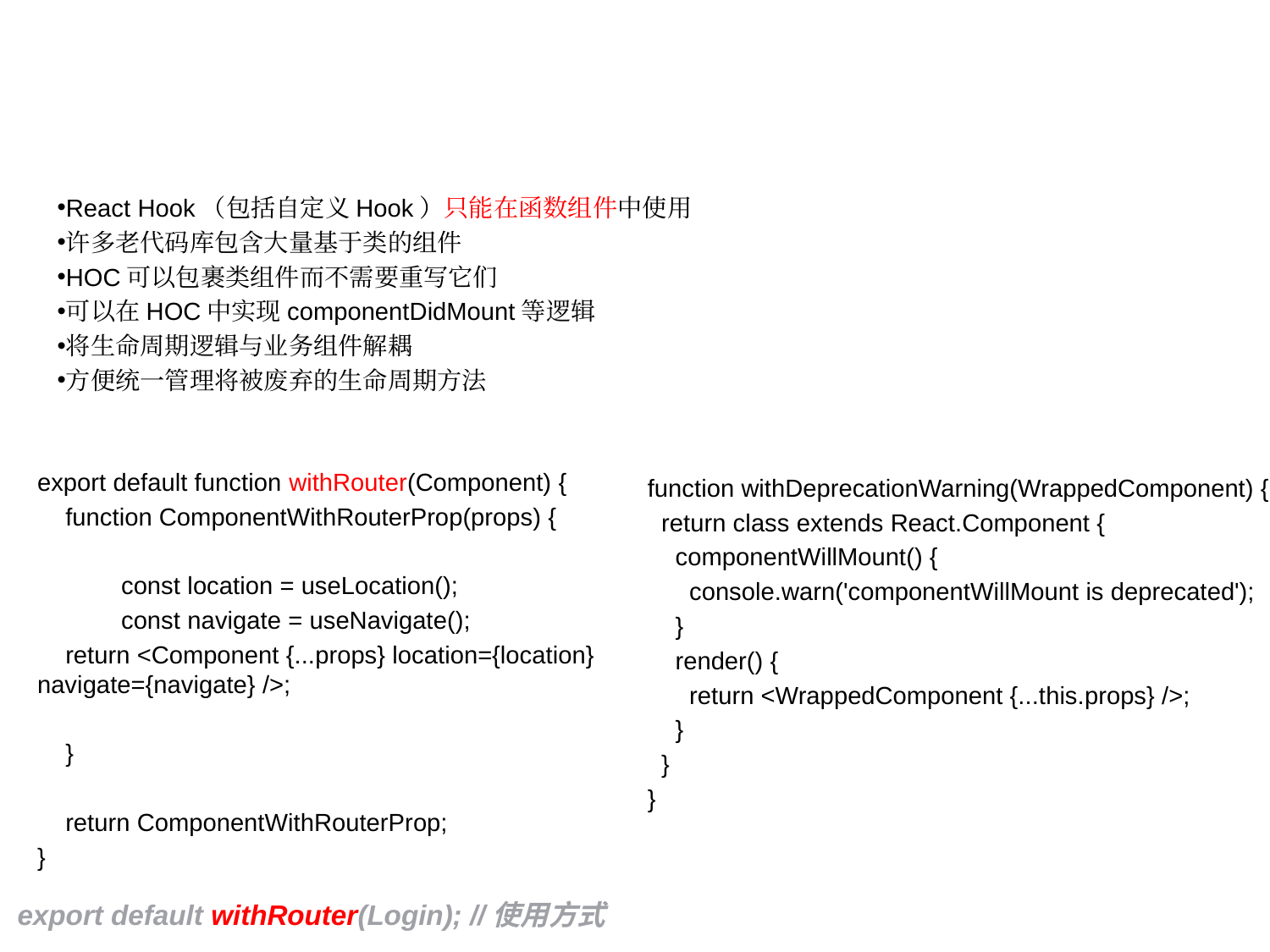

#
React Hook（包括自定义Hook）只能在函数组件中使用
许多老代码库包含大量基于类的组件
HOC可以包裹类组件而不需要重写它们
可以在HOC中实现componentDidMount等逻辑
将生命周期逻辑与业务组件解耦
方便统一管理将被废弃的生命周期方法
export default function withRouter(Component) {
    function ComponentWithRouterProp(props) {

            const location = useLocation();
            const navigate = useNavigate();
    return <Component {...props} location={location} navigate={navigate} />;

    }

    return ComponentWithRouterProp;
}
function withDeprecationWarning(WrappedComponent) {
  return class extends React.Component {
    componentWillMount() {
      console.warn('componentWillMount is deprecated');
    }
    render() {
      return <WrappedComponent {...this.props} />;
    }
  }
}
export default withRouter(Login); //使用方式